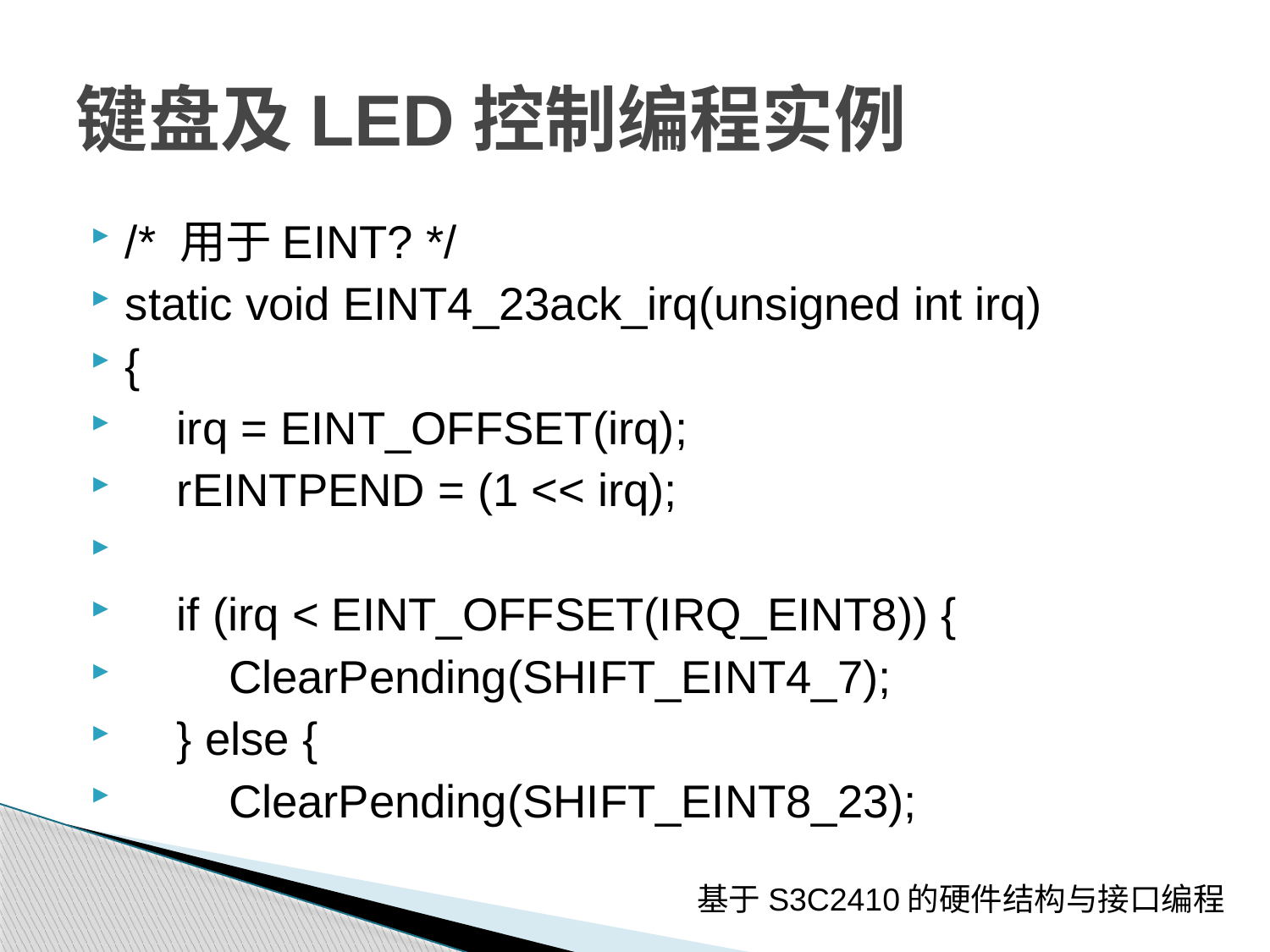

# 键盘及LED控制编程实例
/* 用于EINT? */
static void EINT4_23ack_irq(unsigned int irq)
{
    irq = EINT_OFFSET(irq);
    rEINTPEND = (1 << irq);

    if (irq < EINT_OFFSET(IRQ_EINT8)) {
        ClearPending(SHIFT_EINT4_7);
    } else {
        ClearPending(SHIFT_EINT8_23);
基于S3C2410的硬件结构与接口编程